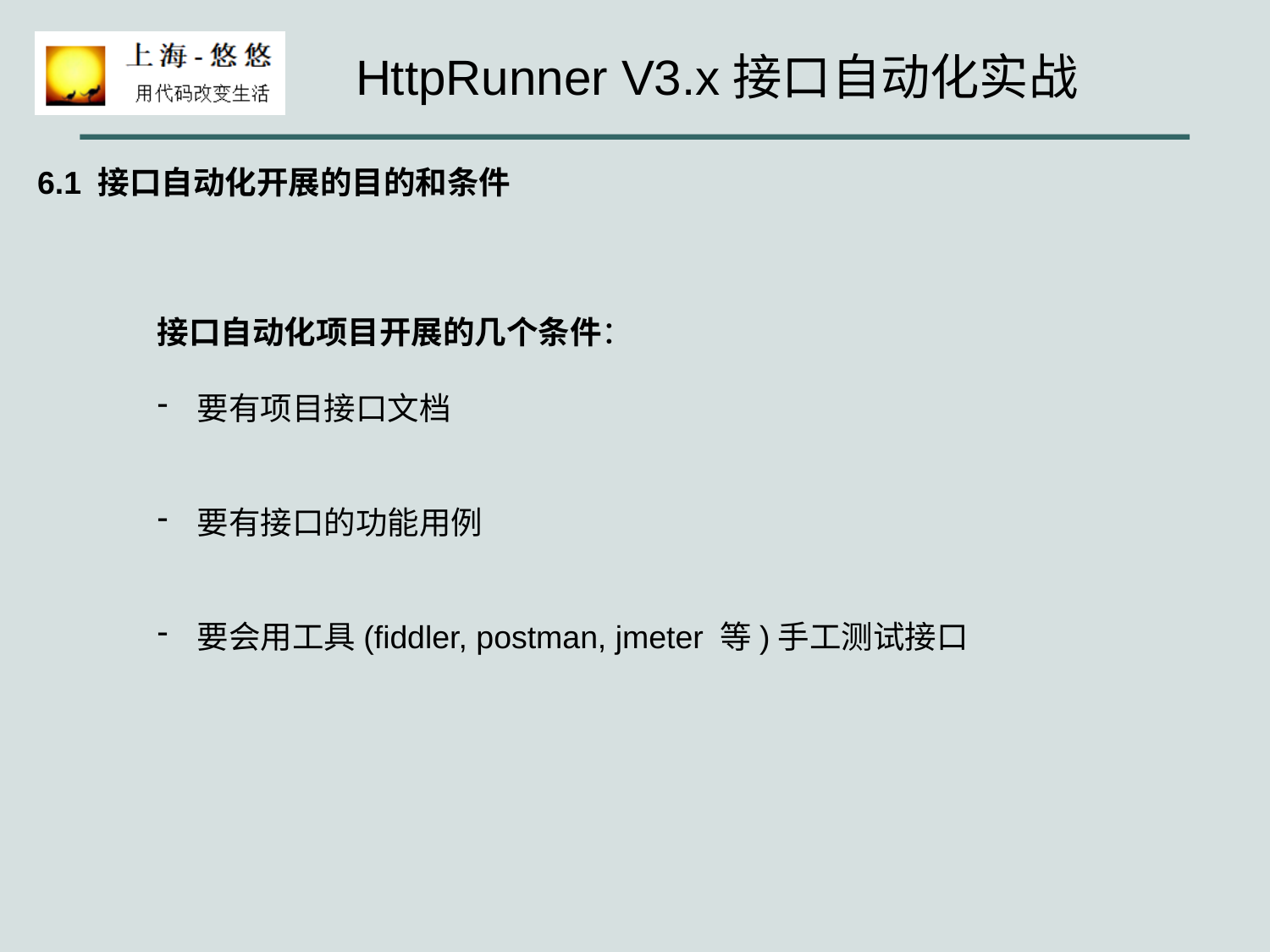

6.1 接口自动化开展的目的和条件
接口自动化项目开展的几个条件：

要有项目接口文档

要有接口的功能用例

要会用工具(fiddler, postman, jmeter 等)手工测试接口